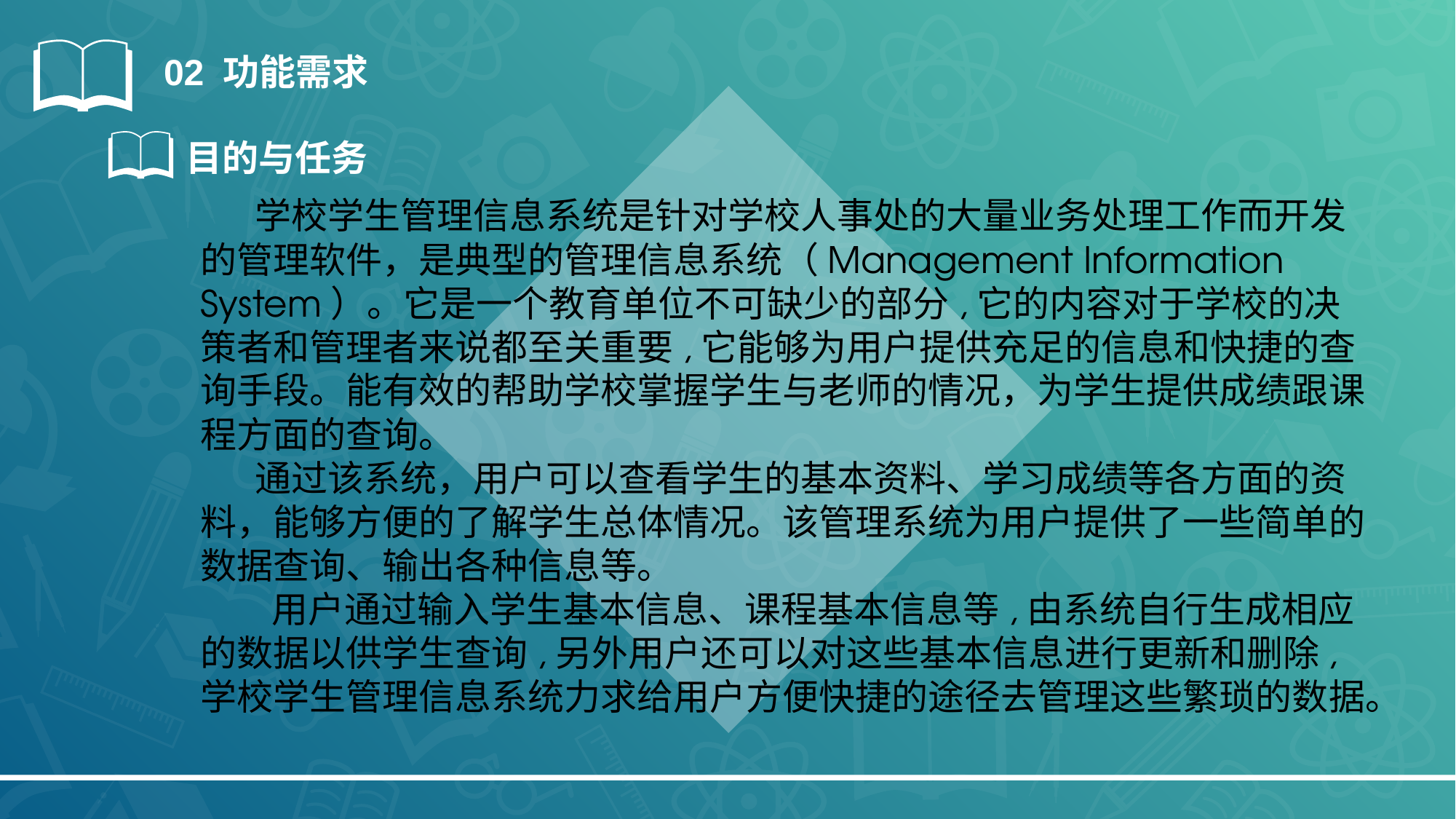

02 功能需求

目的与任务

学校学生管理信息系统是针对学校人事处的大量业务处理工作而开发的管理软件，是典型的管理信息系统（Management Information System）。它是一个教育单位不可缺少的部分,它的内容对于学校的决策者和管理者来说都至关重要,它能够为用户提供充足的信息和快捷的查询手段。能有效的帮助学校掌握学生与老师的情况，为学生提供成绩跟课程方面的查询。
通过该系统，用户可以查看学生的基本资料、学习成绩等各方面的资料，能够方便的了解学生总体情况。该管理系统为用户提供了一些简单的数据查询、输出各种信息等。
 用户通过输入学生基本信息、课程基本信息等,由系统自行生成相应的数据以供学生查询,另外用户还可以对这些基本信息进行更新和删除, 学校学生管理信息系统力求给用户方便快捷的途径去管理这些繁琐的数据。